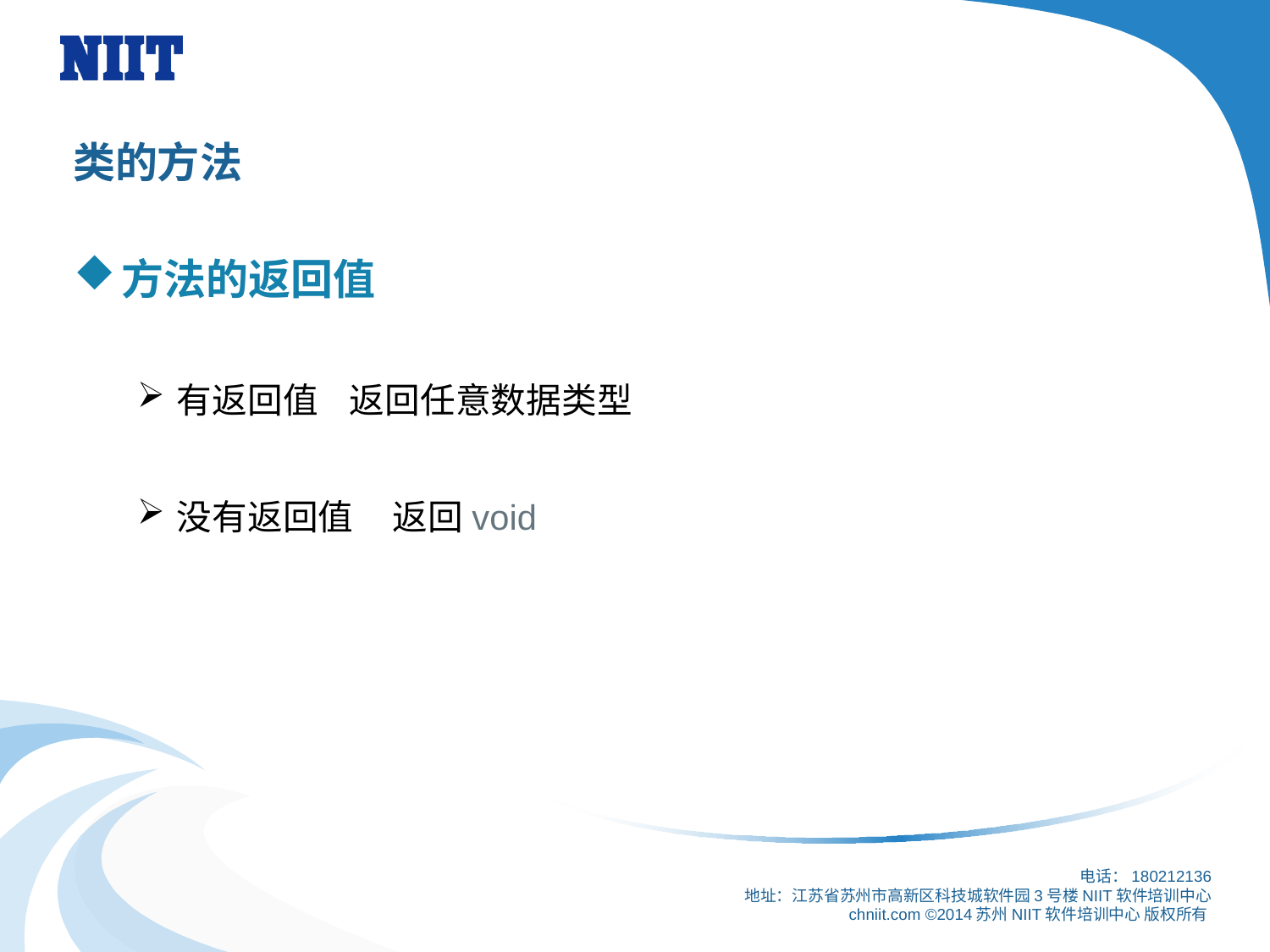

# 类的方法
方法的返回值

有返回值    返回任意数据类型

没有返回值     返回void